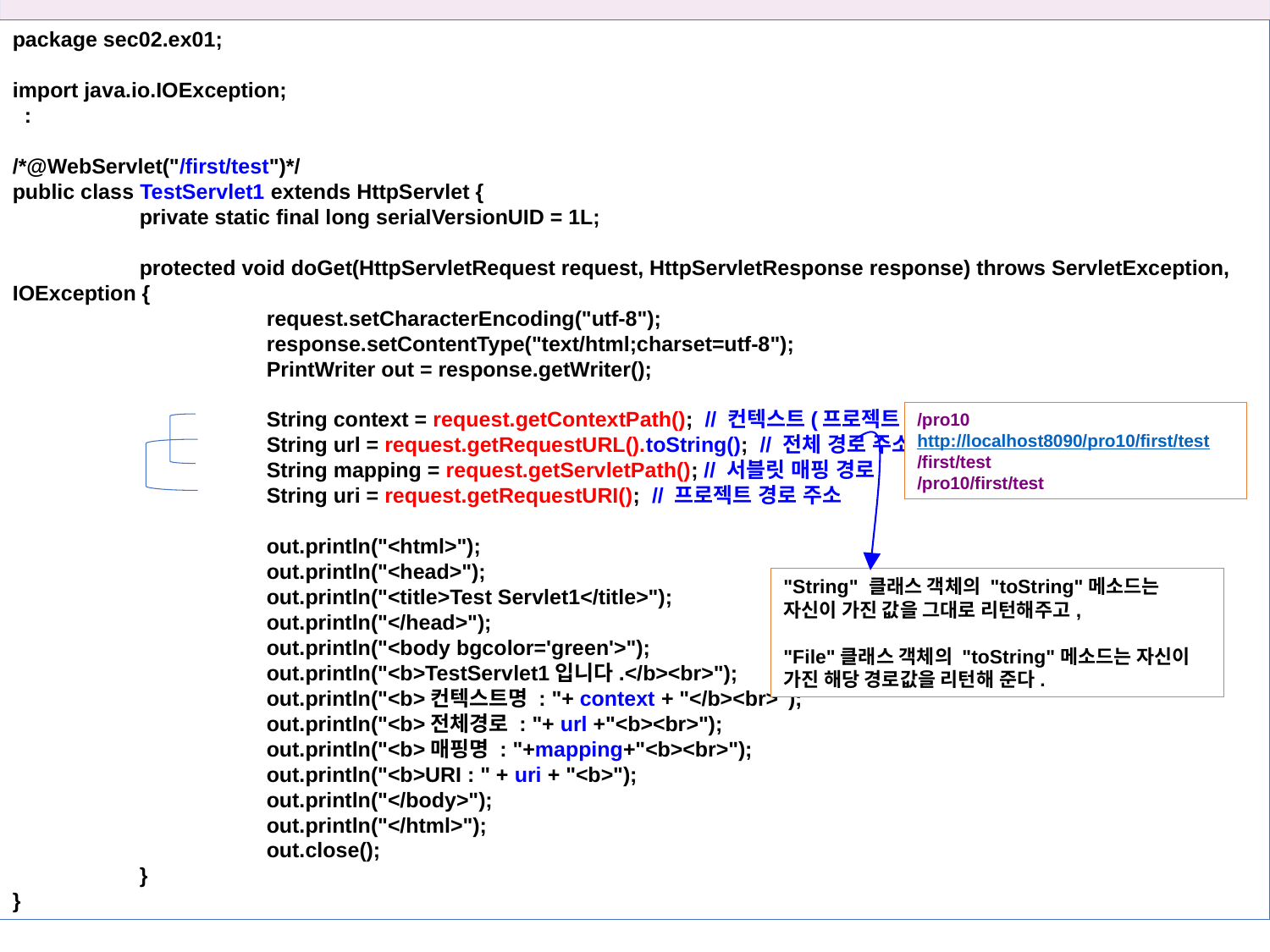

10장 서블릿의 필터와 리스너 기능
package sec02.ex01;

import java.io.IOException;
  :

/*@WebServlet("/first/test")*/
public class TestServlet1 extends HttpServlet {
	private static final long serialVersionUID = 1L;

	protected void doGet(HttpServletRequest request, HttpServletResponse response) throws ServletException, IOException {
		request.setCharacterEncoding("utf-8");
		response.setContentType("text/html;charset=utf-8");
		PrintWriter out = response.getWriter();

		String context = request.getContextPath();  // 컨텍스트(프로젝트) 경로
		String url = request.getRequestURL().toString();  // 전체 경로 주소
		String mapping = request.getServletPath(); // 서블릿 매핑 경로
		String uri = request.getRequestURI();  // 프로젝트 경로 주소

		out.println("<html>");
		out.println("<head>");
		out.println("<title>Test Servlet1</title>");
		out.println("</head>");
		out.println("<body bgcolor='green'>");
		out.println("<b>TestServlet1입니다.</b><br>");
		out.println("<b>컨텍스트명 : "+ context + "</b><br>");
		out.println("<b>전체경로 : "+ url +"<b><br>");
		out.println("<b>매핑명 : "+mapping+"<b><br>");
		out.println("<b>URI : " + uri + "<b>");
		out.println("</body>");
		out.println("</html>");
		out.close();
	}
}
10.2 서블릿의 여러 가지 URL 패턴
/pro10
http://localhost8090/pro10/first/test
/first/test
/pro10/first/test

"String" 클래스 객체의 "toString"메소드는 자신이 가진 값을 그대로 리턴해주고,

"File"클래스 객체의 "toString"메소드는 자신이 가진 해당 경로값을 리턴해 준다.